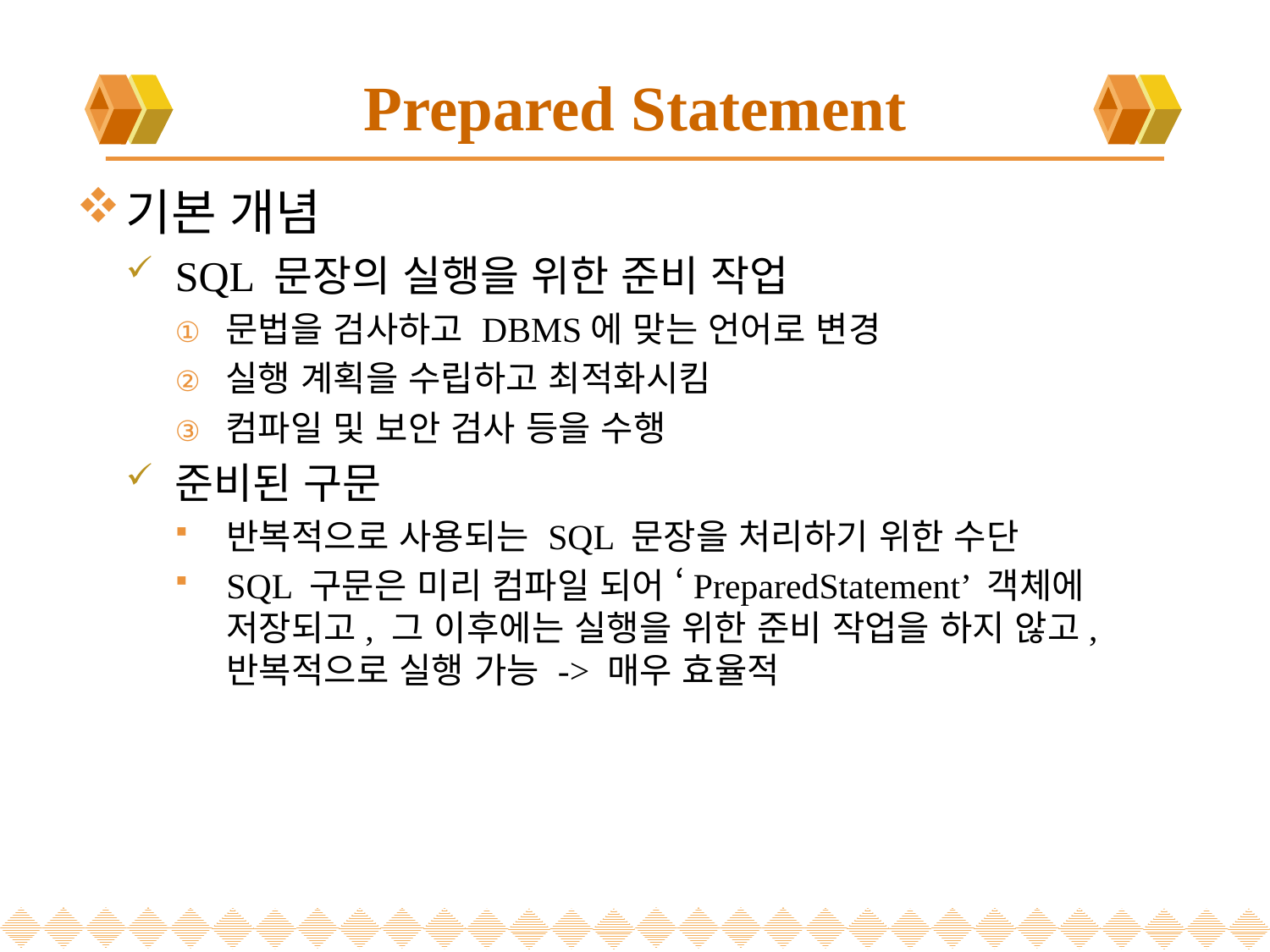

# Prepared Statement
기본 개념
SQL 문장의 실행을 위한 준비 작업
문법을 검사하고 DBMS에 맞는 언어로 변경
실행 계획을 수립하고 최적화시킴
컴파일 및 보안 검사 등을 수행
준비된 구문
반복적으로 사용되는 SQL 문장을 처리하기 위한 수단
SQL 구문은 미리 컴파일 되어 ‘PreparedStatement’ 객체에 저장되고, 그 이후에는 실행을 위한 준비 작업을 하지 않고, 반복적으로 실행 가능 -> 매우 효율적